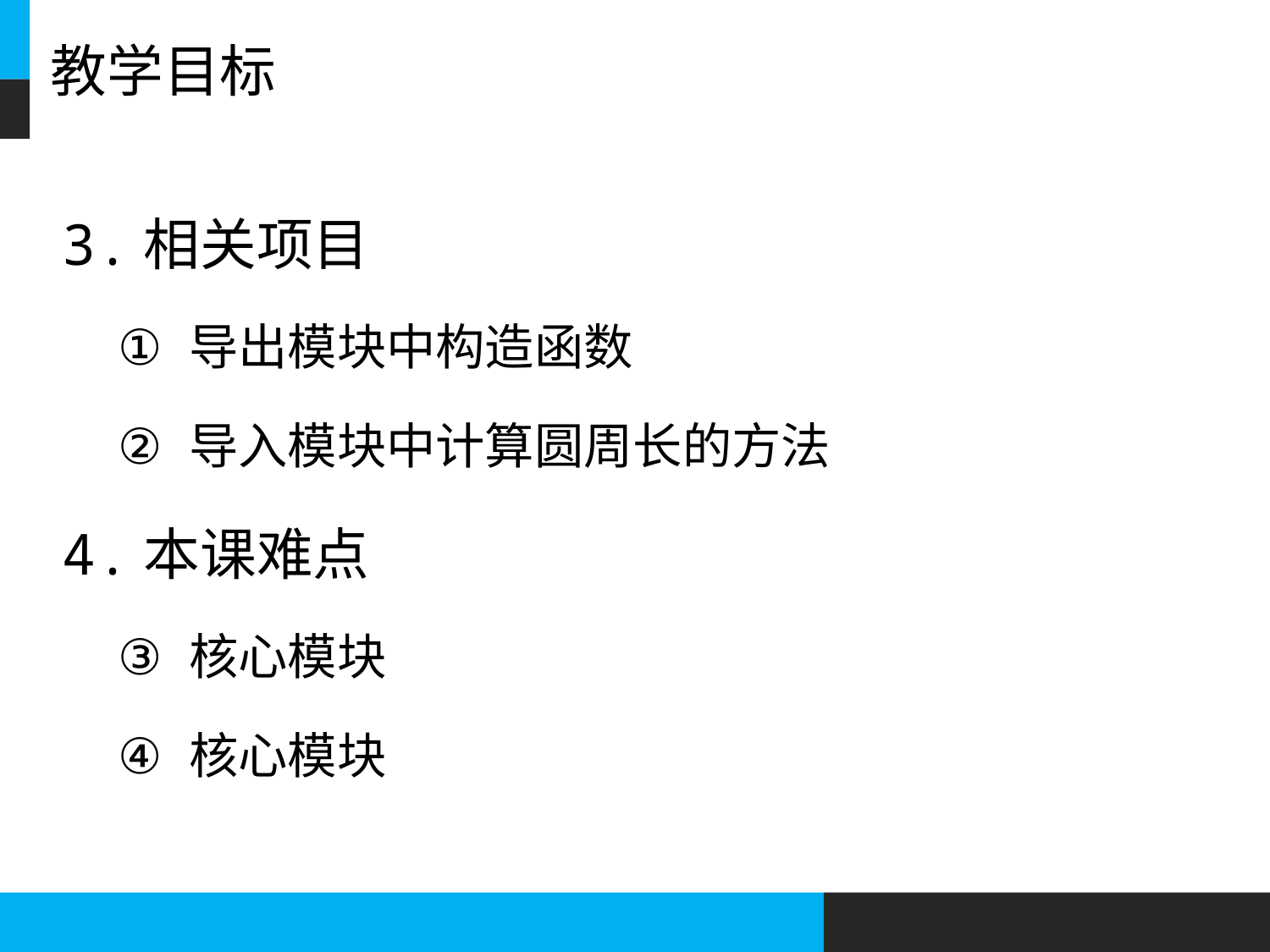

# 教学目标
3.相关项目
导出模块中构造函数
导入模块中计算圆周长的方法
4.本课难点
核心模块
核心模块